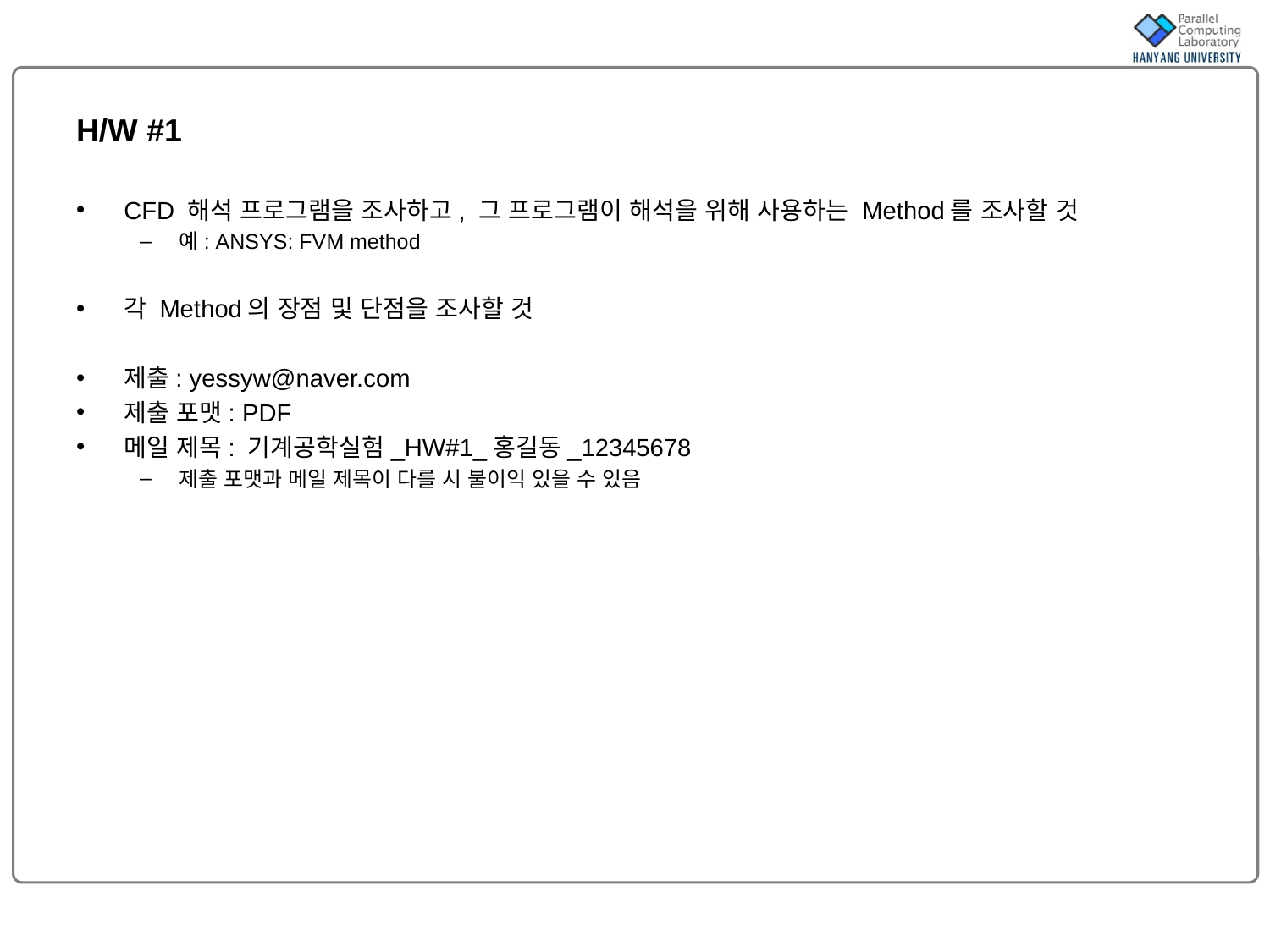

# H/W #1
CFD 해석 프로그램을 조사하고, 그 프로그램이 해석을 위해 사용하는 Method를 조사할 것
예: ANSYS: FVM method

각 Method의 장점 및 단점을 조사할 것

제출: yessyw@naver.com
제출 포맷: PDF
메일 제목: 기계공학실험_HW#1_홍길동_12345678
제출 포맷과 메일 제목이 다를 시 불이익 있을 수 있음